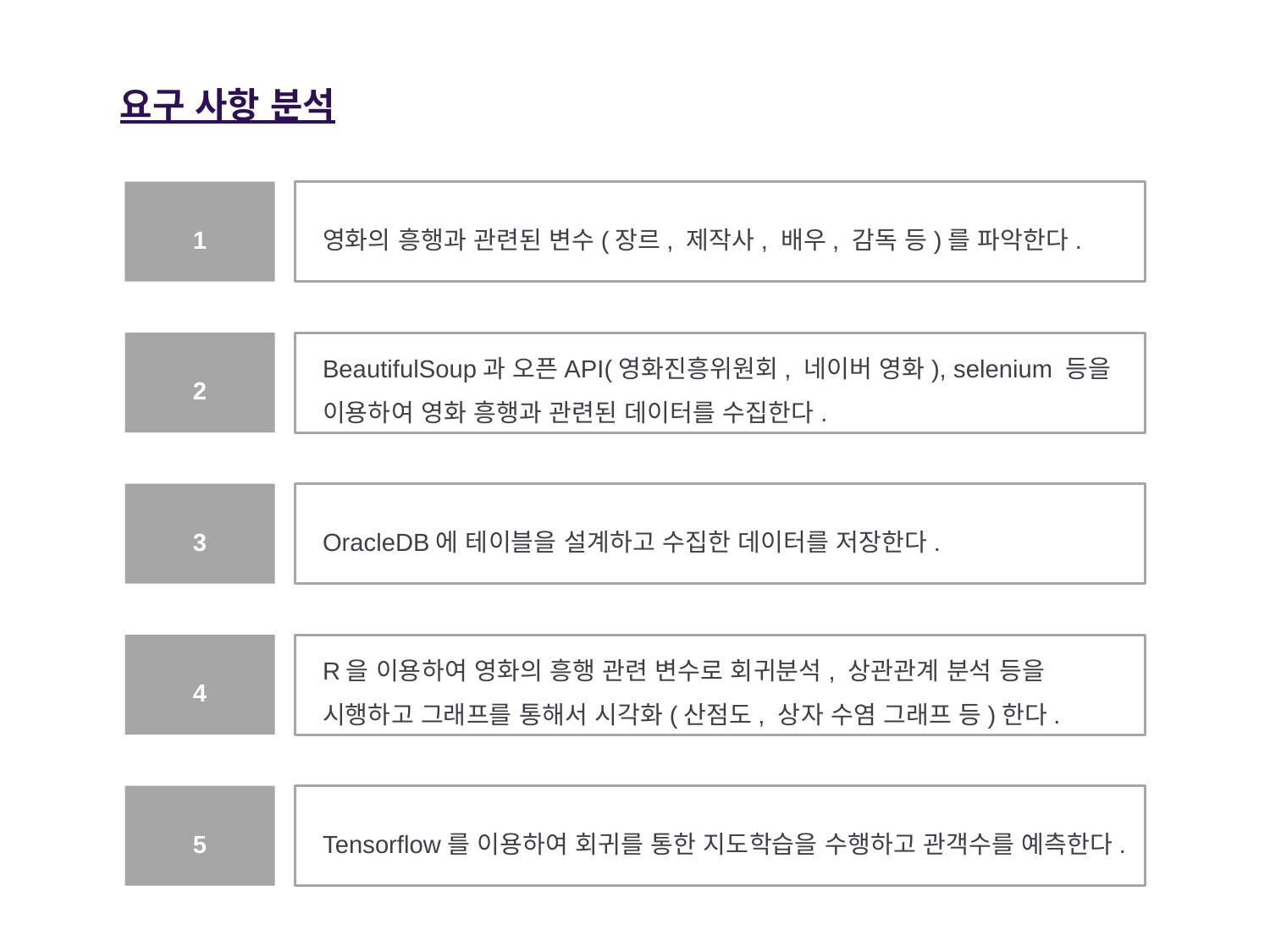

요구 사항 분석
1
영화의 흥행과 관련된 변수(장르, 제작사, 배우, 감독 등)를 파악한다.
2
BeautifulSoup과 오픈API(영화진흥위원회, 네이버 영화), selenium 등을 이용하여 영화 흥행과 관련된 데이터를 수집한다.
3
OracleDB에 테이블을 설계하고 수집한 데이터를 저장한다.
4
R을 이용하여 영화의 흥행 관련 변수로 회귀분석, 상관관계 분석 등을 시행하고 그래프를 통해서 시각화(산점도, 상자 수염 그래프 등)한다.
5
Tensorflow를 이용하여 회귀를 통한 지도학습을 수행하고 관객수를 예측한다.